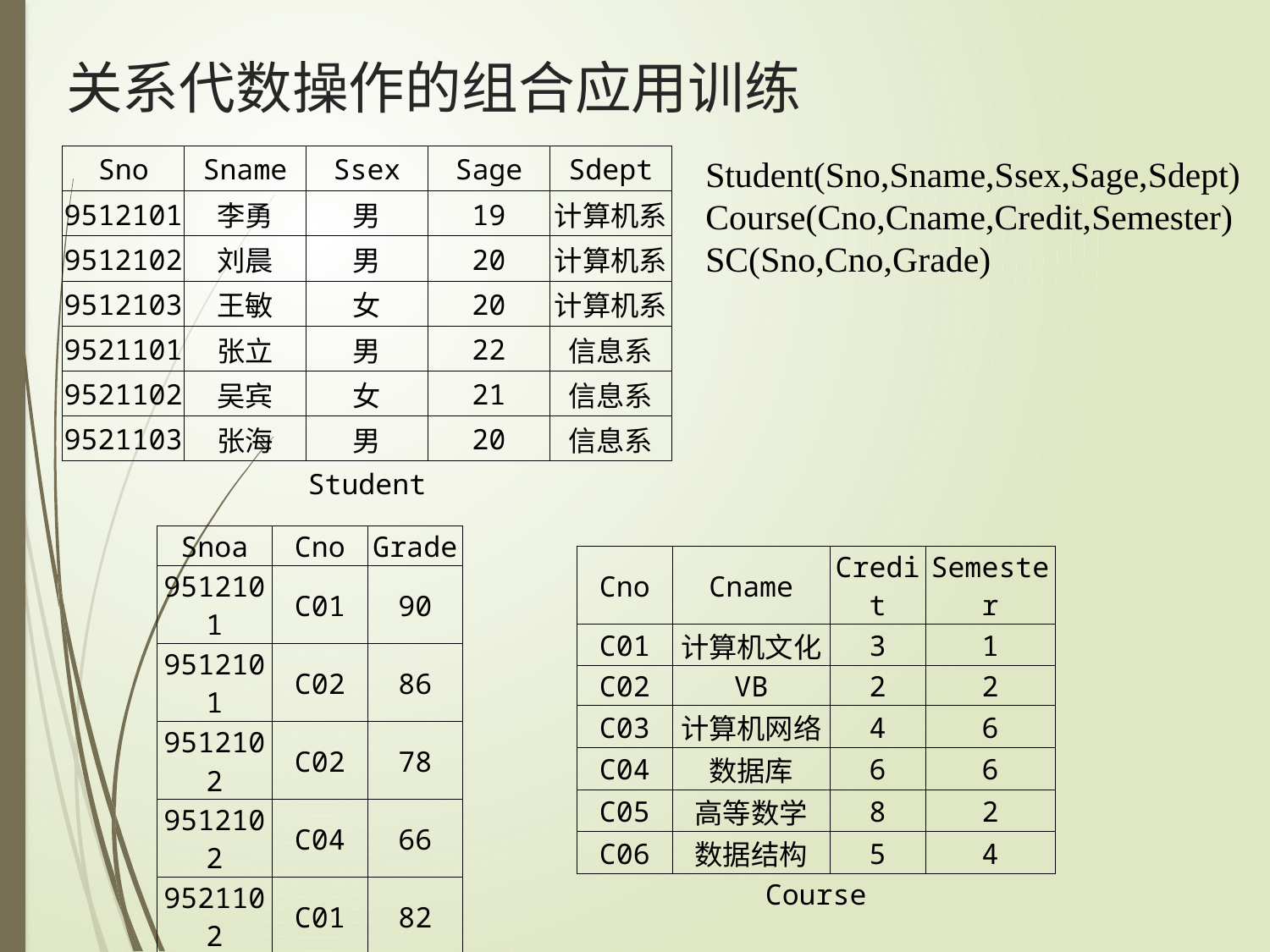

关系代数操作的组合应用训练
| Sno | Sname | Ssex | Sage | Sdept |
| --- | --- | --- | --- | --- |
| 9512101 | 李勇 | 男 | 19 | 计算机系 |
| 9512102 | 刘晨 | 男 | 20 | 计算机系 |
| 9512103 | 王敏 | 女 | 20 | 计算机系 |
| 9521101 | 张立 | 男 | 22 | 信息系 |
| 9521102 | 吴宾 | 女 | 21 | 信息系 |
| 9521103 | 张海 | 男 | 20 | 信息系 |
| Student |  |  |  |  |
Student(Sno,Sname,Ssex,Sage,Sdept)
Course(Cno,Cname,Credit,Semester)
SC(Sno,Cno,Grade)
| Snoa | Cno | Grade |
| --- | --- | --- |
| 9512101 | C01 | 90 |
| 9512101 | C02 | 86 |
| 9512102 | C02 | 78 |
| 9512102 | C04 | 66 |
| 9521102 | C01 | 82 |
| 9521102 | C02 | 75 |
| 9521102 | C04 | 92 |
| 9521102 | C05 | 50 |
| SC |  |  |
| Cno | Cname | Credit | Semester |
| --- | --- | --- | --- |
| C01 | 计算机文化 | 3 | 1 |
| C02 | VB | 2 | 2 |
| C03 | 计算机网络 | 4 | 6 |
| C04 | 数据库 | 6 | 6 |
| C05 | 高等数学 | 8 | 2 |
| C06 | 数据结构 | 5 | 4 |
| Course |  |  |  |